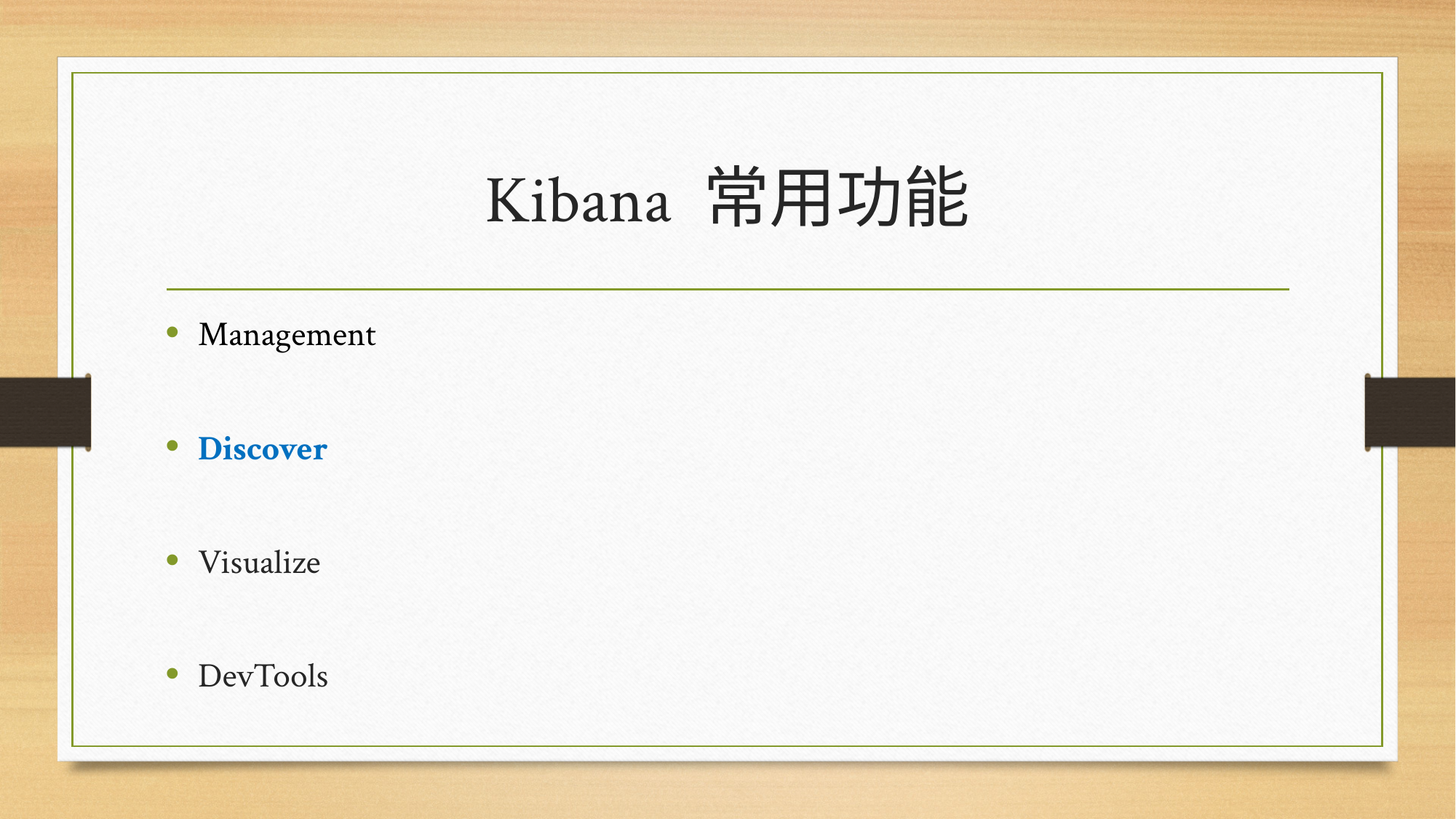

# Kibana 常用功能
Management

Discover

Visualize

DevTools